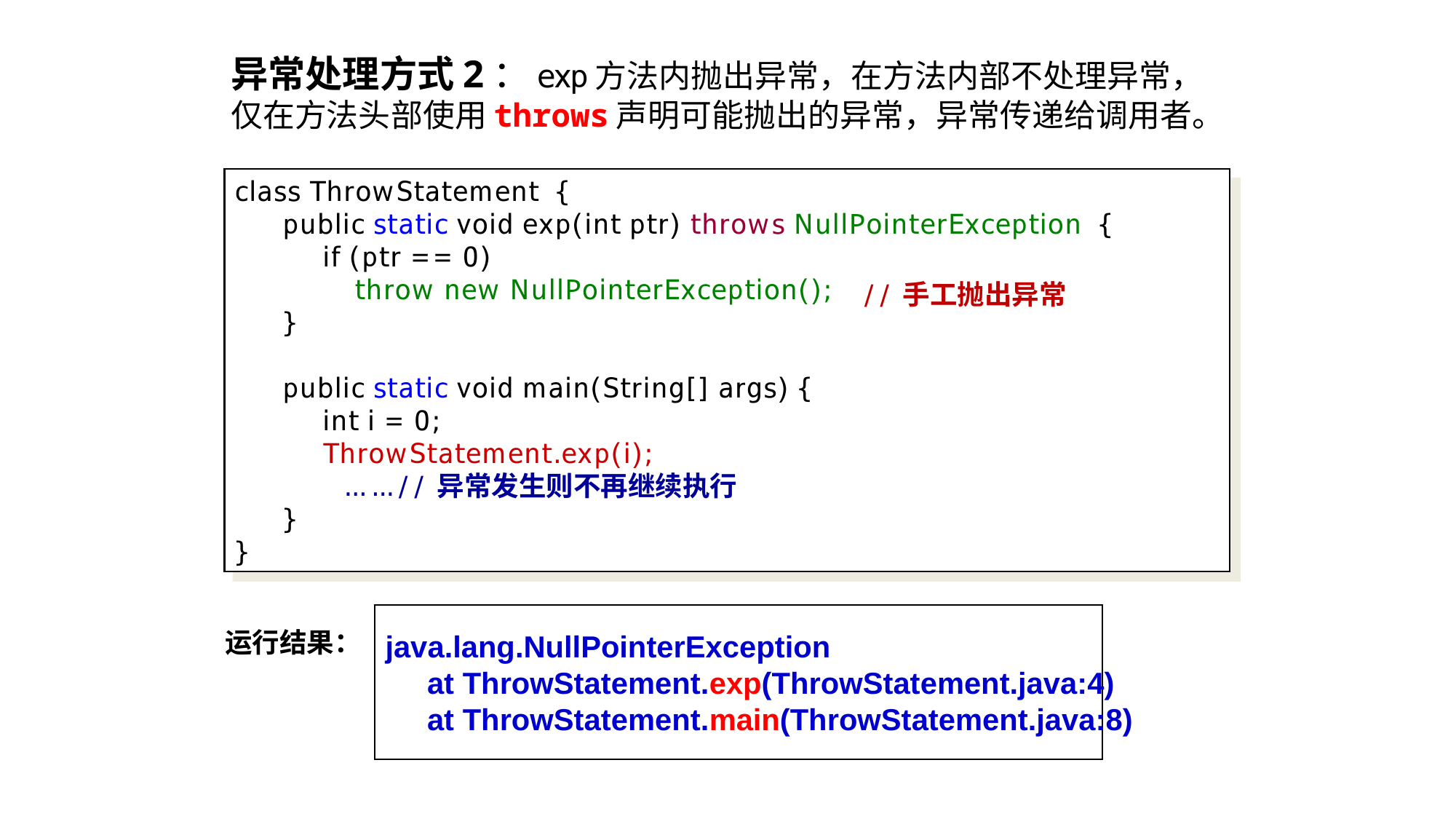

# 异常处理方式2：exp方法内抛出异常，在方法内部不处理异常，仅在方法头部使用throws声明可能抛出的异常，异常传递给调用者。
class ThrowStatement  {
      public static void exp(int ptr) throws NullPointerException  {
           if (ptr == 0)
               throw new NullPointerException();
      }

      public static void main(String[] args) {
           int i = 0;
           ThrowStatement.exp(i);
	……//异常发生则不再继续执行
      }
}
//手工抛出异常
java.lang.NullPointerException
     at ThrowStatement.exp(ThrowStatement.java:4)
     at ThrowStatement.main(ThrowStatement.java:8)
运行结果：
51